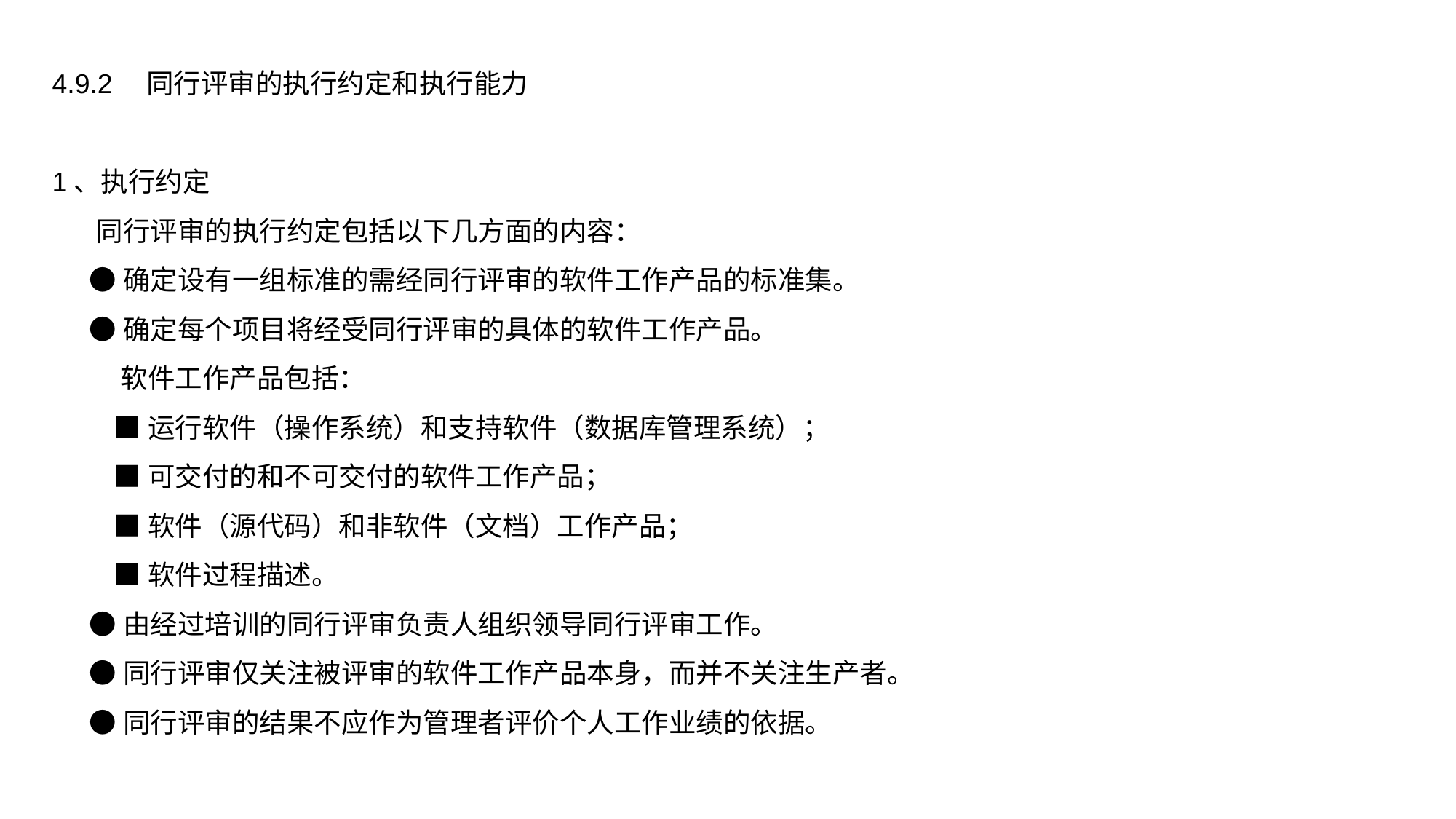

4.9.2　同行评审的执行约定和执行能力

1、执行约定
      同行评审的执行约定包括以下几方面的内容：
      ●确定设有一组标准的需经同行评审的软件工作产品的标准集。
      ●确定每个项目将经受同行评审的具体的软件工作产品。
          软件工作产品包括：
          ■运行软件（操作系统）和支持软件（数据库管理系统）；
          ■可交付的和不可交付的软件工作产品；
          ■软件（源代码）和非软件（文档）工作产品；
          ■软件过程描述。
      ●由经过培训的同行评审负责人组织领导同行评审工作。
      ●同行评审仅关注被评审的软件工作产品本身，而并不关注生产者。
      ●同行评审的结果不应作为管理者评价个人工作业绩的依据。